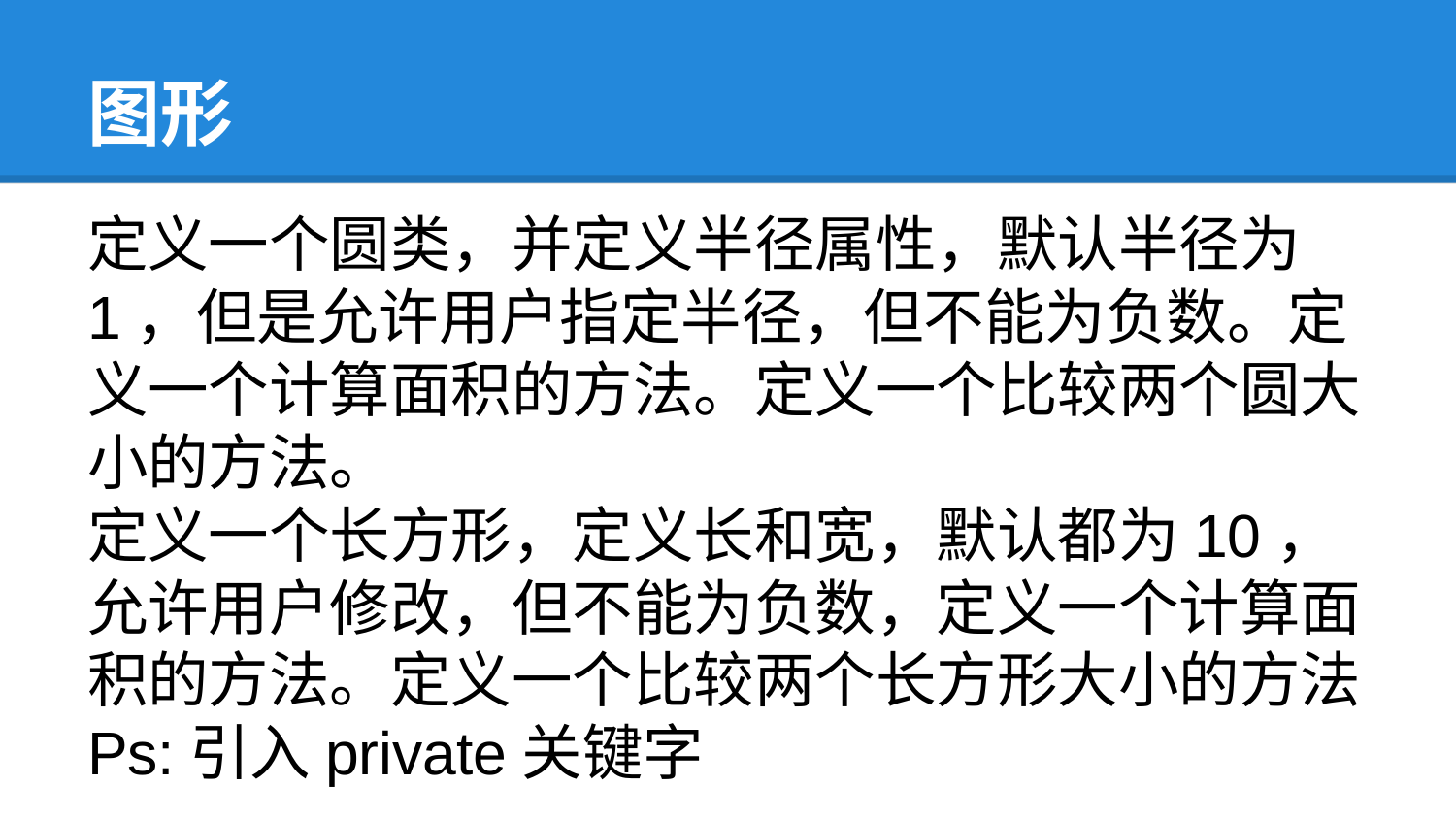

# 图形
定义一个圆类，并定义半径属性，默认半径为1，但是允许用户指定半径，但不能为负数。定义一个计算面积的方法。定义一个比较两个圆大小的方法。
定义一个长方形，定义长和宽，默认都为10，允许用户修改，但不能为负数，定义一个计算面积的方法。定义一个比较两个长方形大小的方法
Ps:引入private关键字